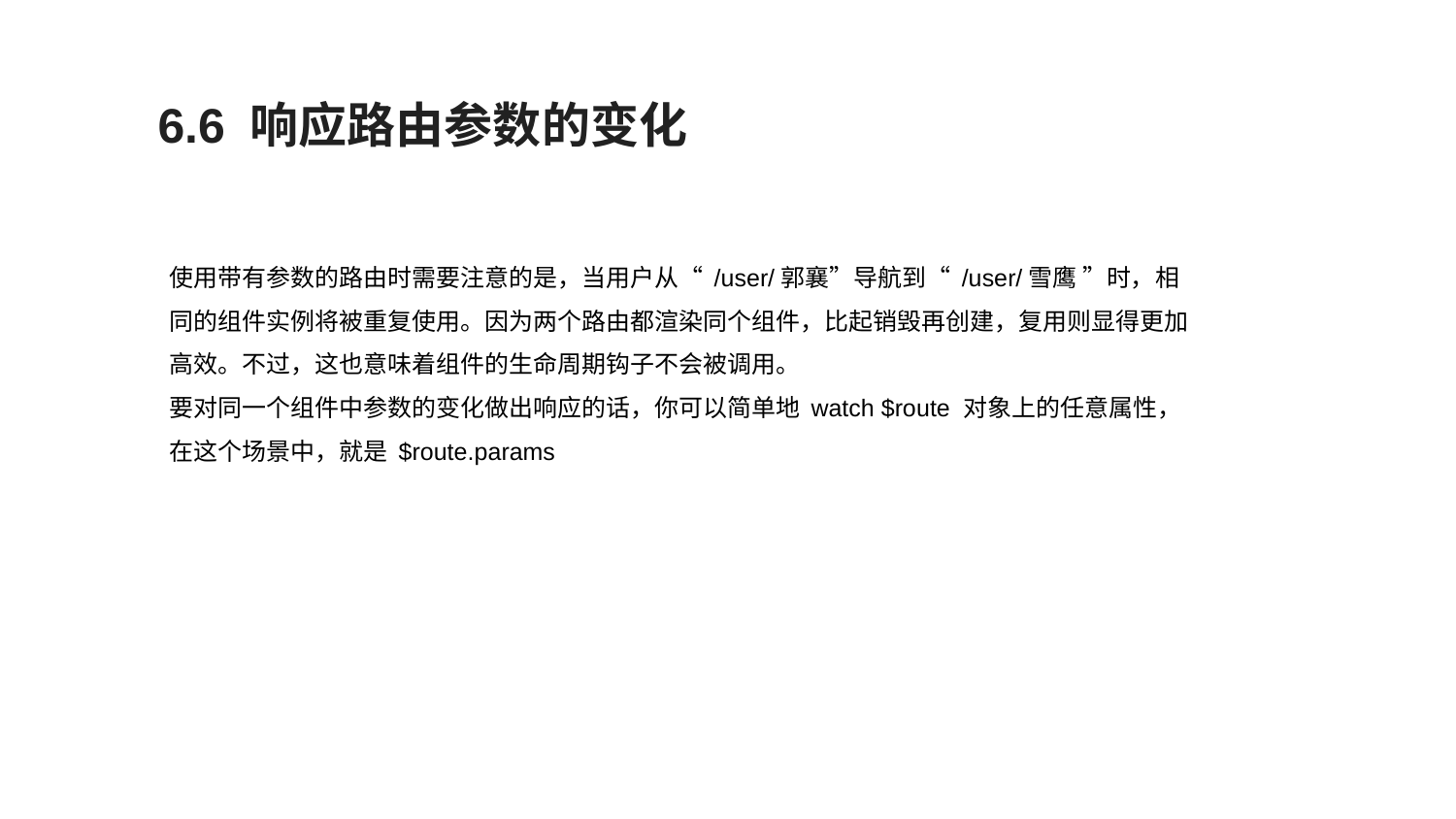

6.6 响应路由参数的变化
使用带有参数的路由时需要注意的是，当用户从“ /user/郭襄”导航到“ /user/雪鹰 ”时，相同的组件实例将被重复使用。因为两个路由都渲染同个组件，比起销毁再创建，复用则显得更加高效。不过，这也意味着组件的生命周期钩子不会被调用。
要对同一个组件中参数的变化做出响应的话，你可以简单地 watch $route 对象上的任意属性，在这个场景中，就是 $route.params